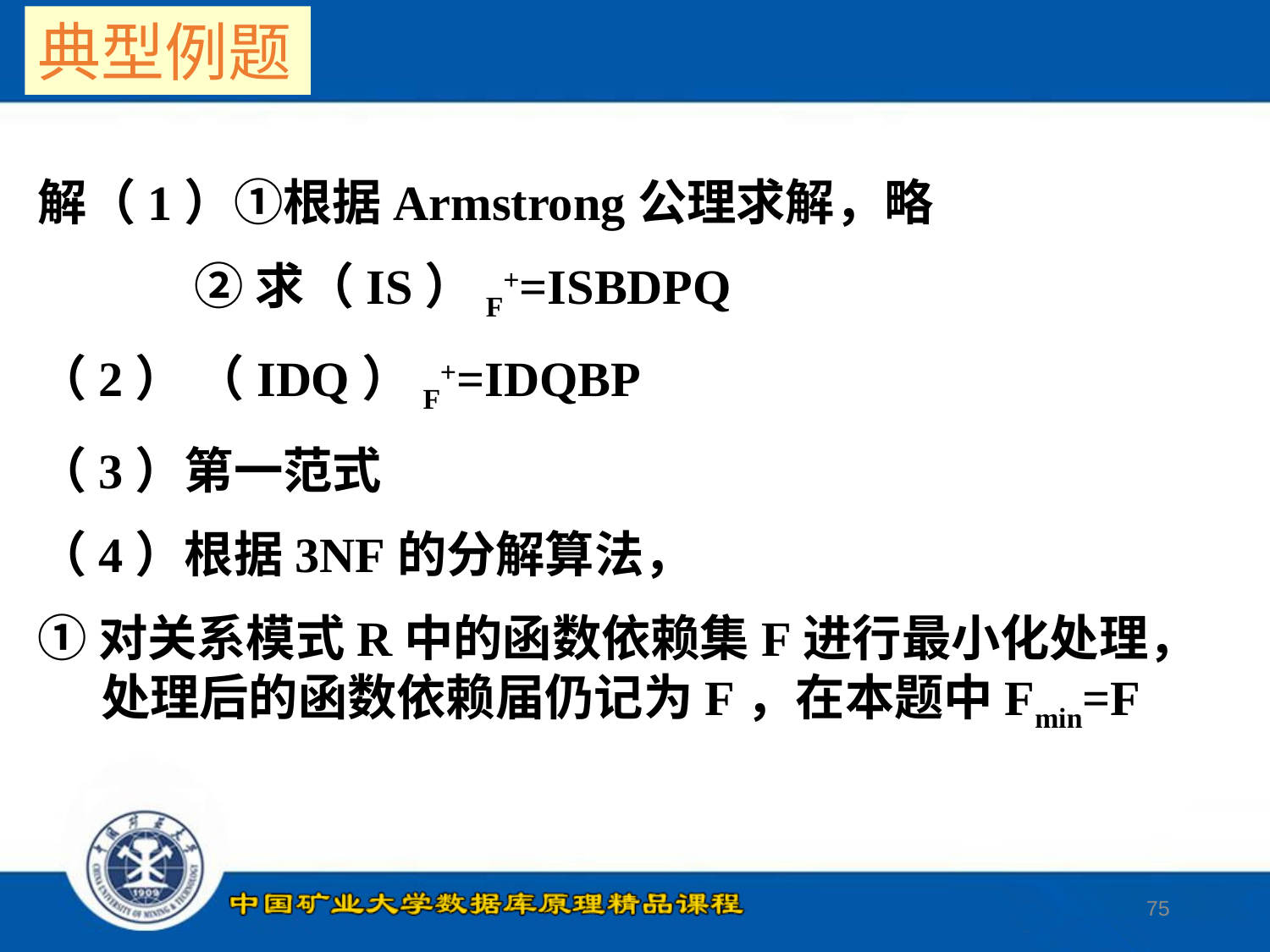

典型例题
解（1）①根据Armstrong公理求解，略
              ②求（IS）F+=ISBDPQ
（2） （IDQ）F+=IDQBP
（3）第一范式
（4）根据3NF的分解算法，
①对关系模式R中的函数依赖集F进行最小化处理，处理后的函数依赖届仍记为F，在本题中Fmin=F
75